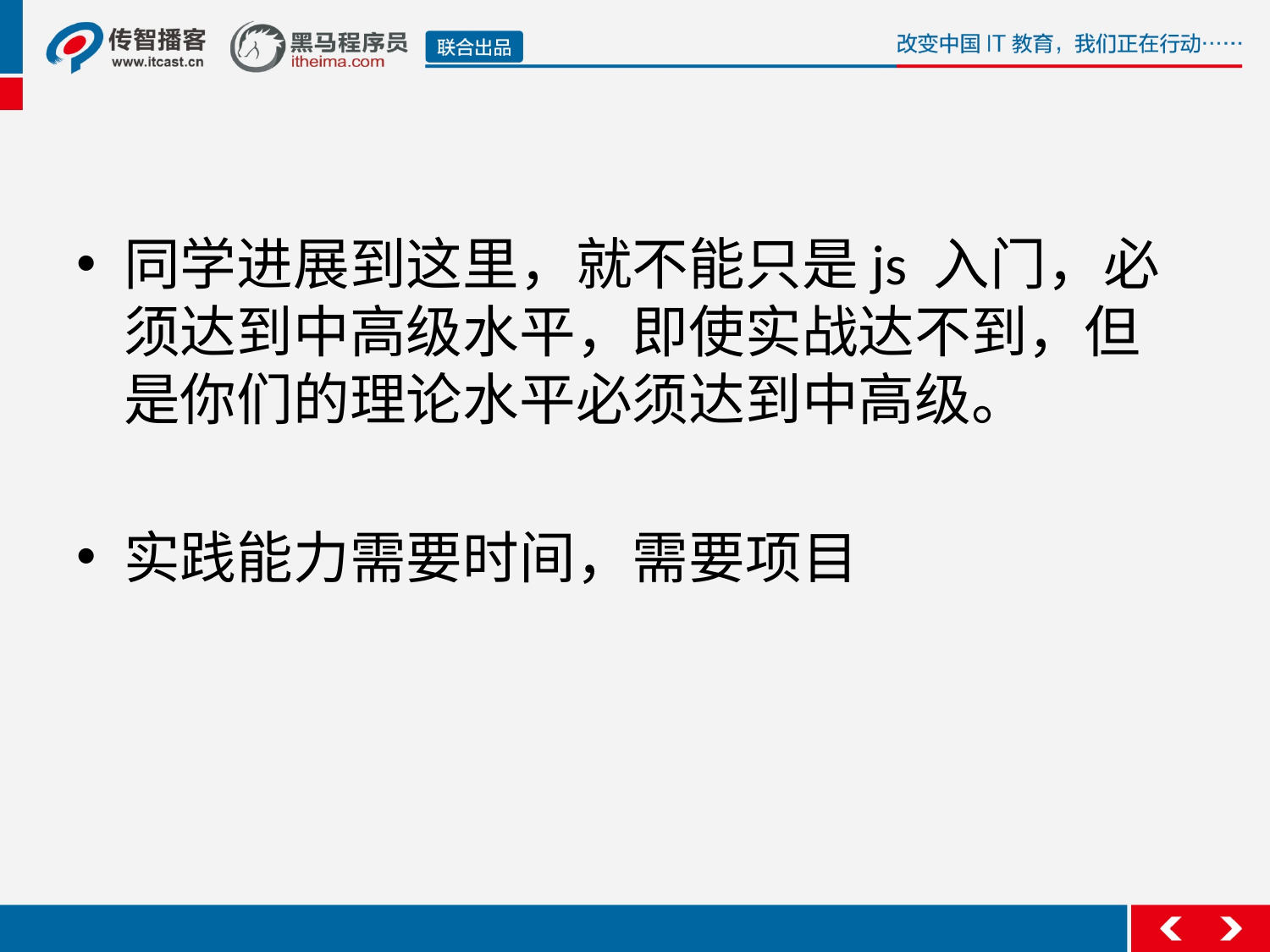

#
同学进展到这里，就不能只是js 入门，必须达到中高级水平，即使实战达不到，但是你们的理论水平必须达到中高级。

实践能力需要时间，需要项目